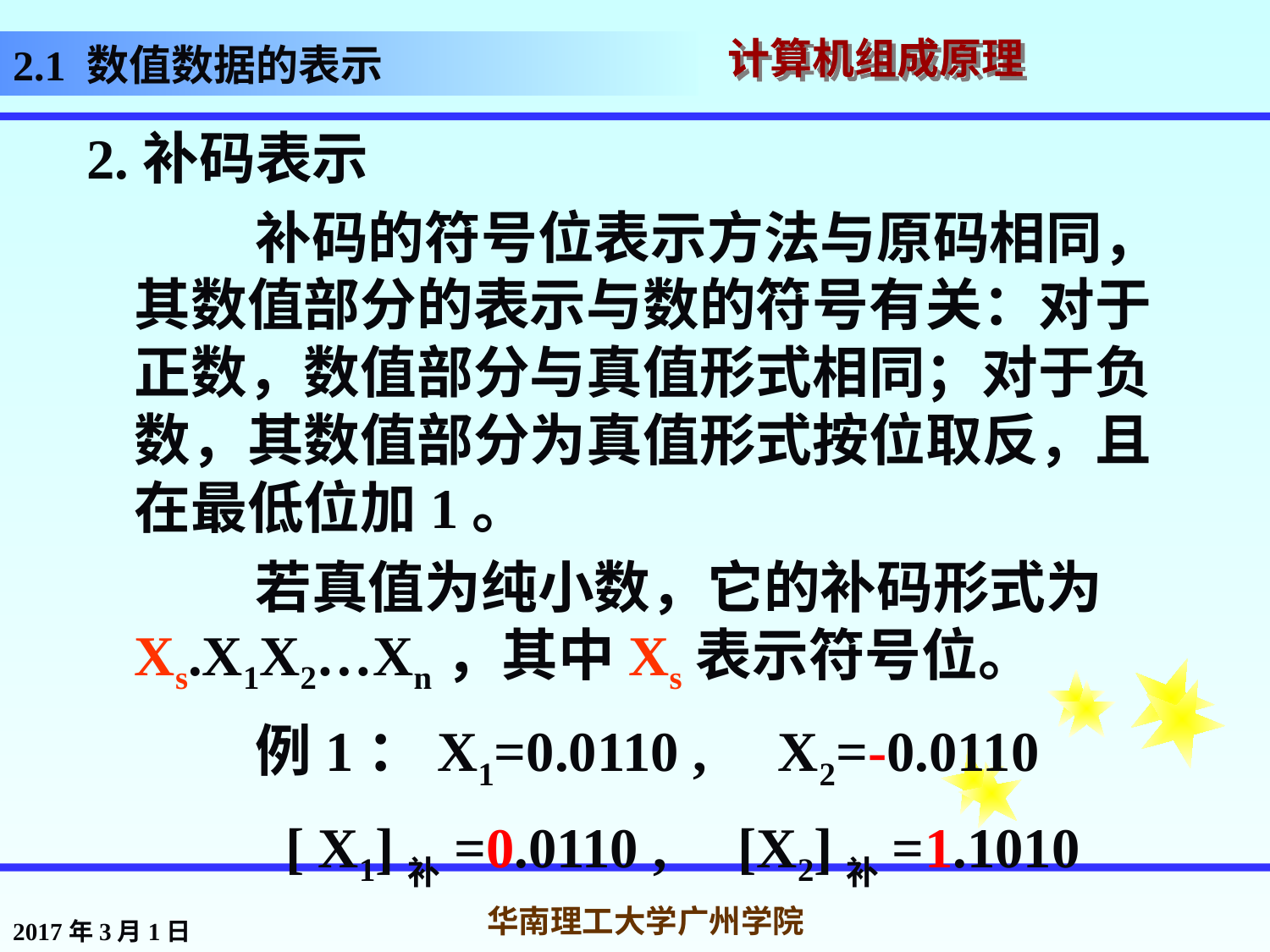

2.1 数值数据的表示
2.补码表示
            补码的符号位表示方法与原码相同，其数值部分的表示与数的符号有关：对于正数，数值部分与真值形式相同；对于负数，其数值部分为真值形式按位取反，且在最低位加1。
            若真值为纯小数，它的补码形式为Xs.X1X2…Xn，其中Xs表示符号位。
            例1：X1=0.0110 ,     X2=-0.0110
              [ X1]补=0.0110 ,     [X2]补=1.1010
2017年3月1日
华南理工大学广州学院